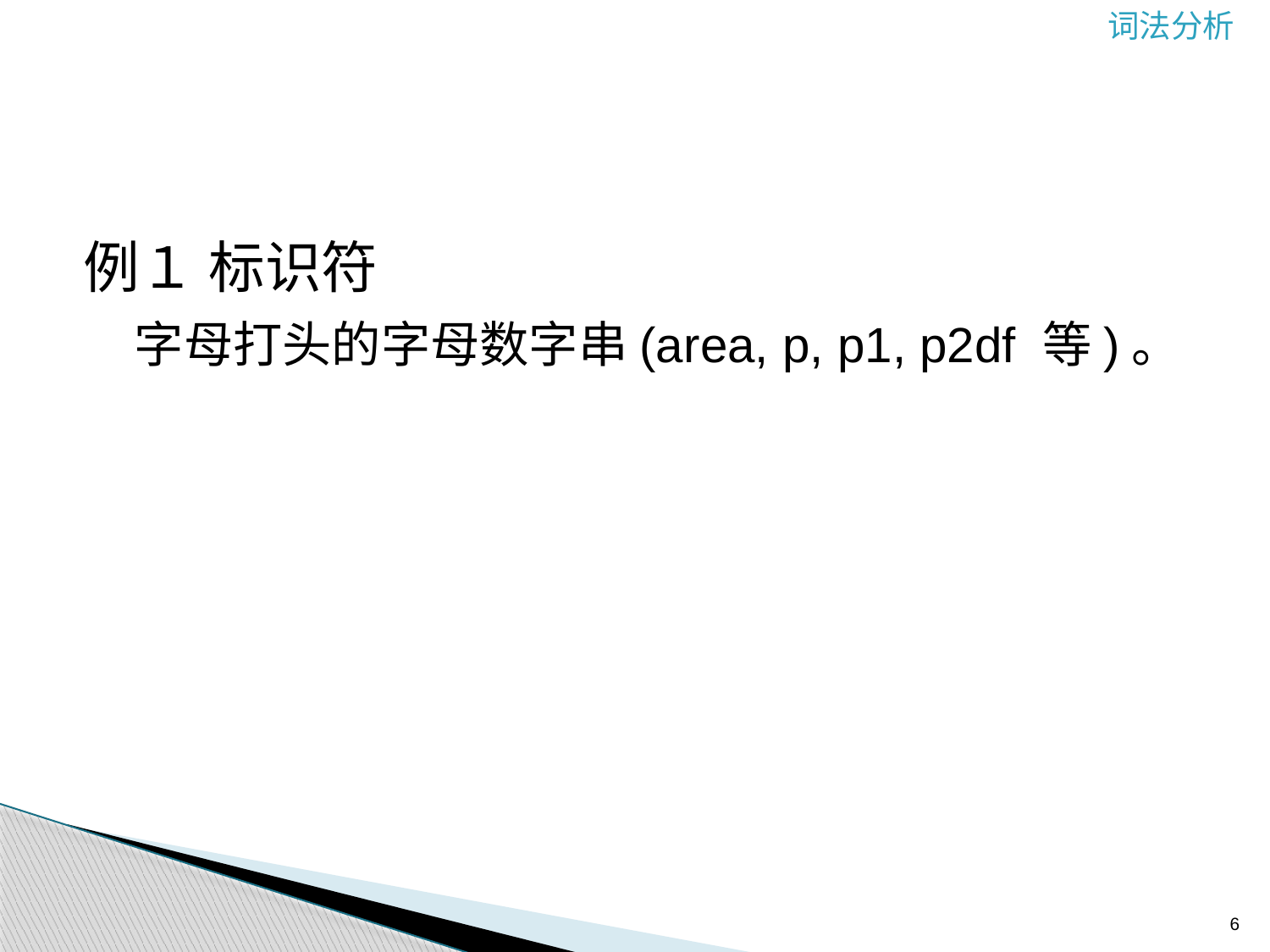

例１ 标识符
   字母打头的字母数字串(area, p, p1, p2df 等)。

6